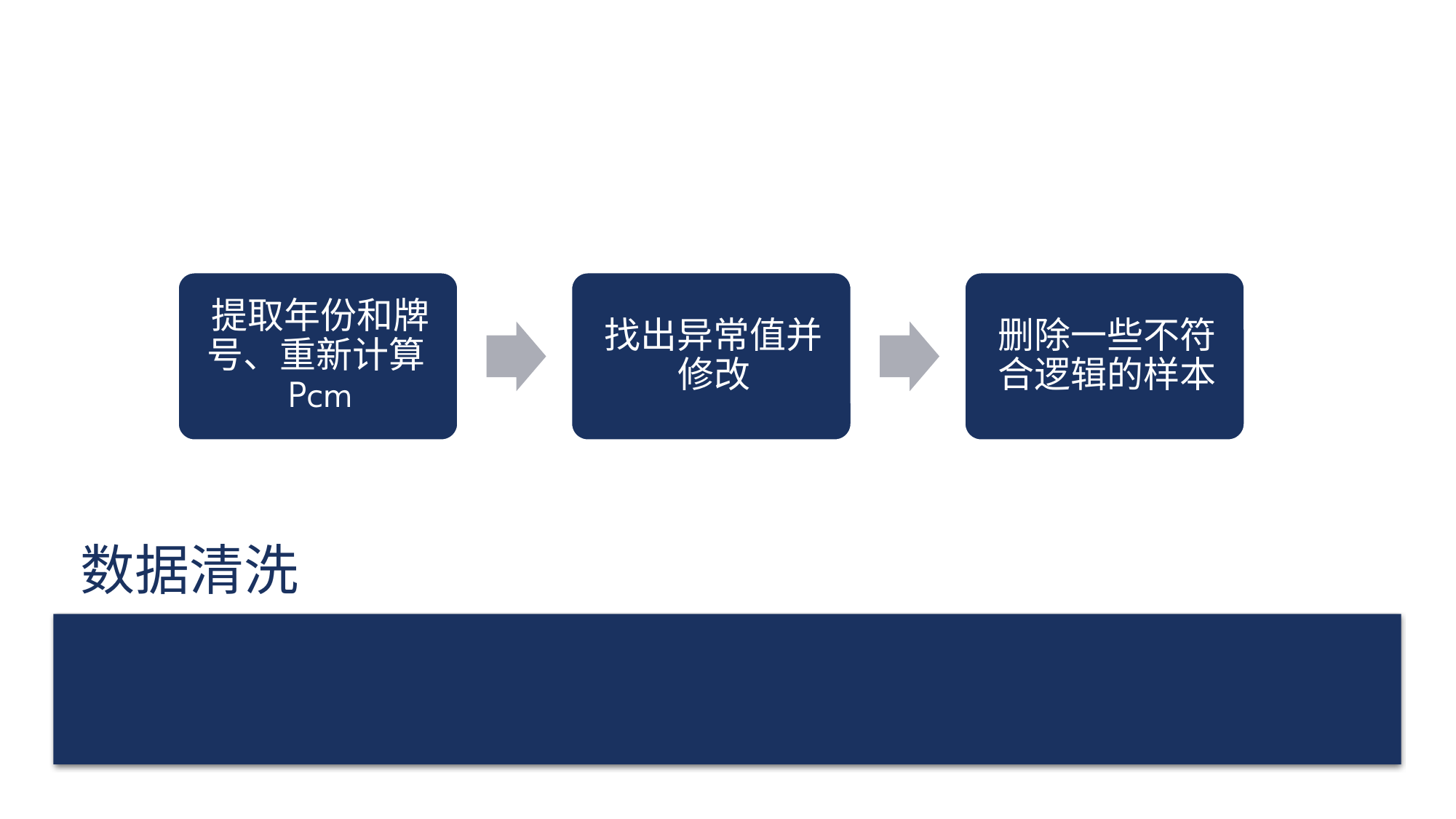

提取年份和牌号、重新计算Pcm

找出异常值并修改

删除一些不符合逻辑的样本
# 数据清洗